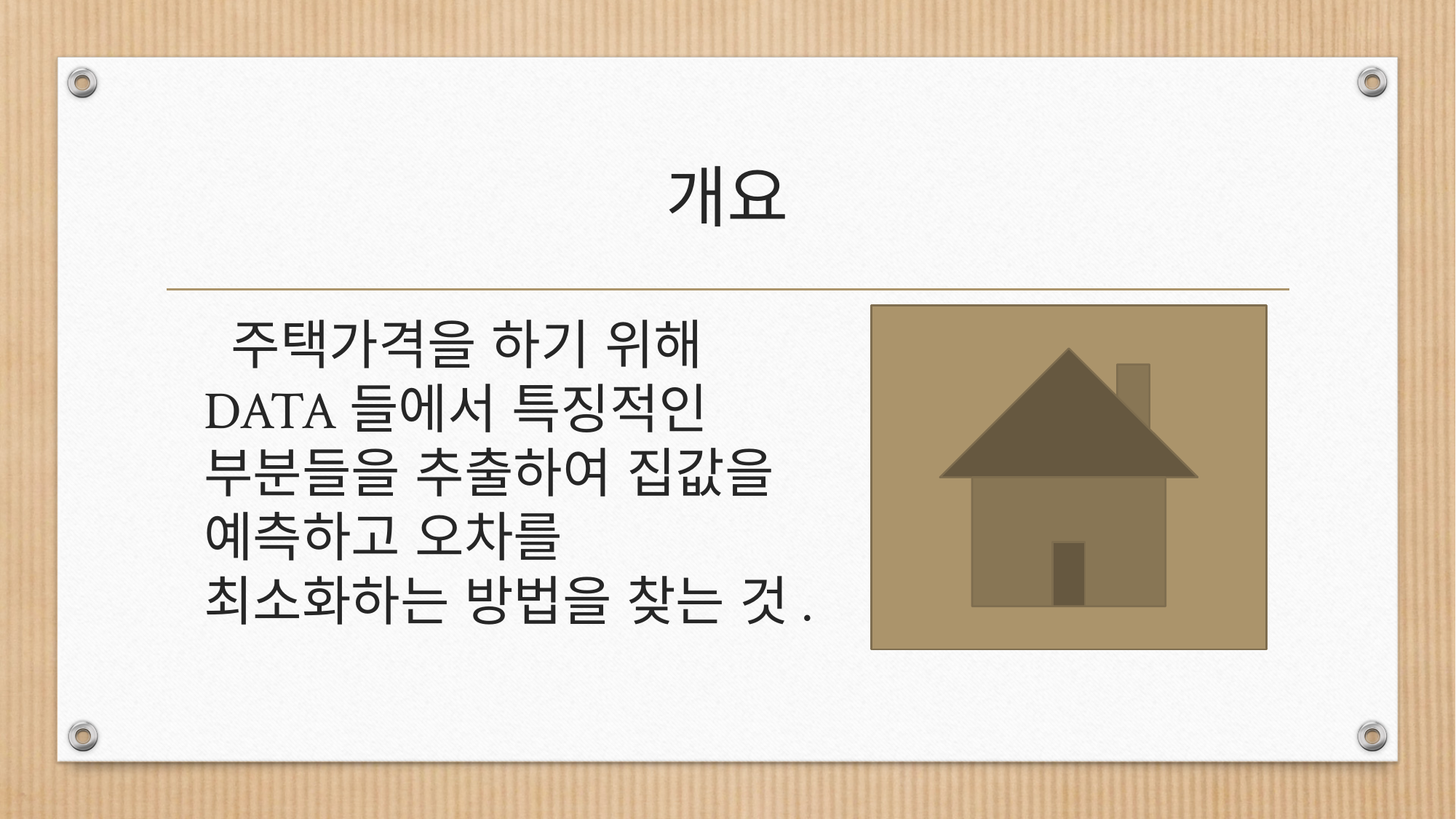

# 개요
 주택가격을 하기 위해 DATA들에서 특징적인 부분들을 추출하여 집값을 예측하고 오차를 최소화하는 방법을 찾는 것.